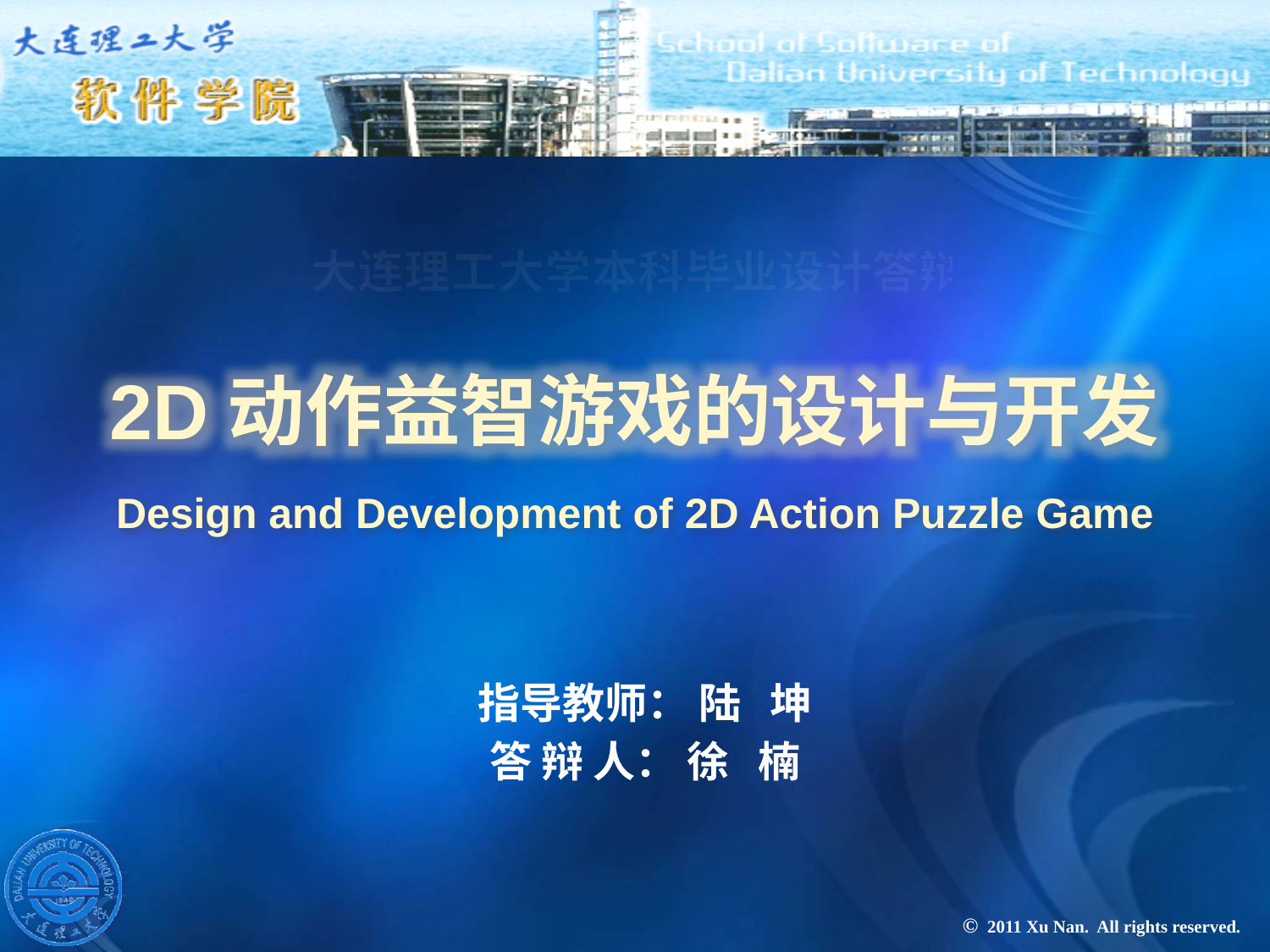

大连理工大学本科毕业设计答辩
2D动作益智游戏的设计与开发
# Design and Development of 2D Action Puzzle Game
指导教师： 陆   坤
答 辩 人： 徐   楠